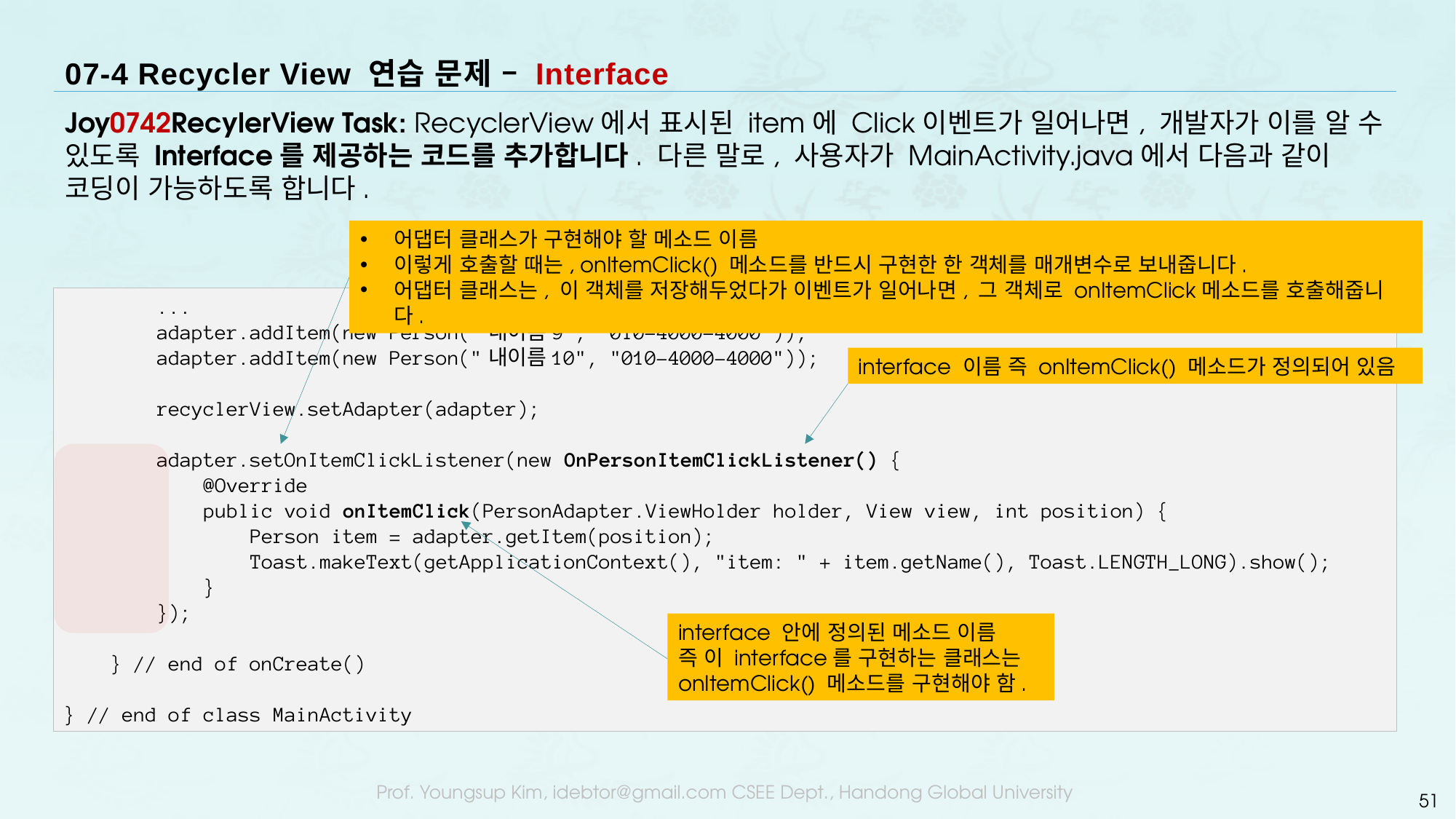

# 07-4 Recycler View 연습 문제 – Interface
Joy0742RecylerView Task: RecyclerView에서 표시된 item에 Click이벤트가 일어나면, 개발자가 이를 알 수 있도록 Interface를 제공하는 코드를 추가합니다. 다른 말로, 사용자가 MainActivity.java에서 다음과 같이 코딩이 가능하도록 합니다.

어댑터 클래스가 구현해야 할 메소드 이름
이렇게 호출할 때는, onItemClick() 메소드를 반드시 구현한 한 객체를 매개변수로 보내줍니다.
어댑터 클래스는, 이 객체를 저장해두었다가 이벤트가 일어나면, 그 객체로 onItemClick메소드를 호출해줍니다.
        ...
        adapter.addItem(new Person("내이름9", "010-4000-4000"));
        adapter.addItem(new Person("내이름10", "010-4000-4000"));

        recyclerView.setAdapter(adapter);

        adapter.setOnItemClickListener(new OnPersonItemClickListener() {
            @Override
            public void onItemClick(PersonAdapter.ViewHolder holder, View view, int position) {
                Person item = adapter.getItem(position);
                Toast.makeText(getApplicationContext(), "item: " + item.getName(), Toast.LENGTH_LONG).show();
            }
        });

    } // end of onCreate()

} // end of class MainActivity
interface 이름 즉 onItemClick() 메소드가 정의되어 있음

interface 안에 정의된 메소드 이름
즉 이 interface를 구현하는 클래스는
onItemClick() 메소드를 구현해야 함.
51